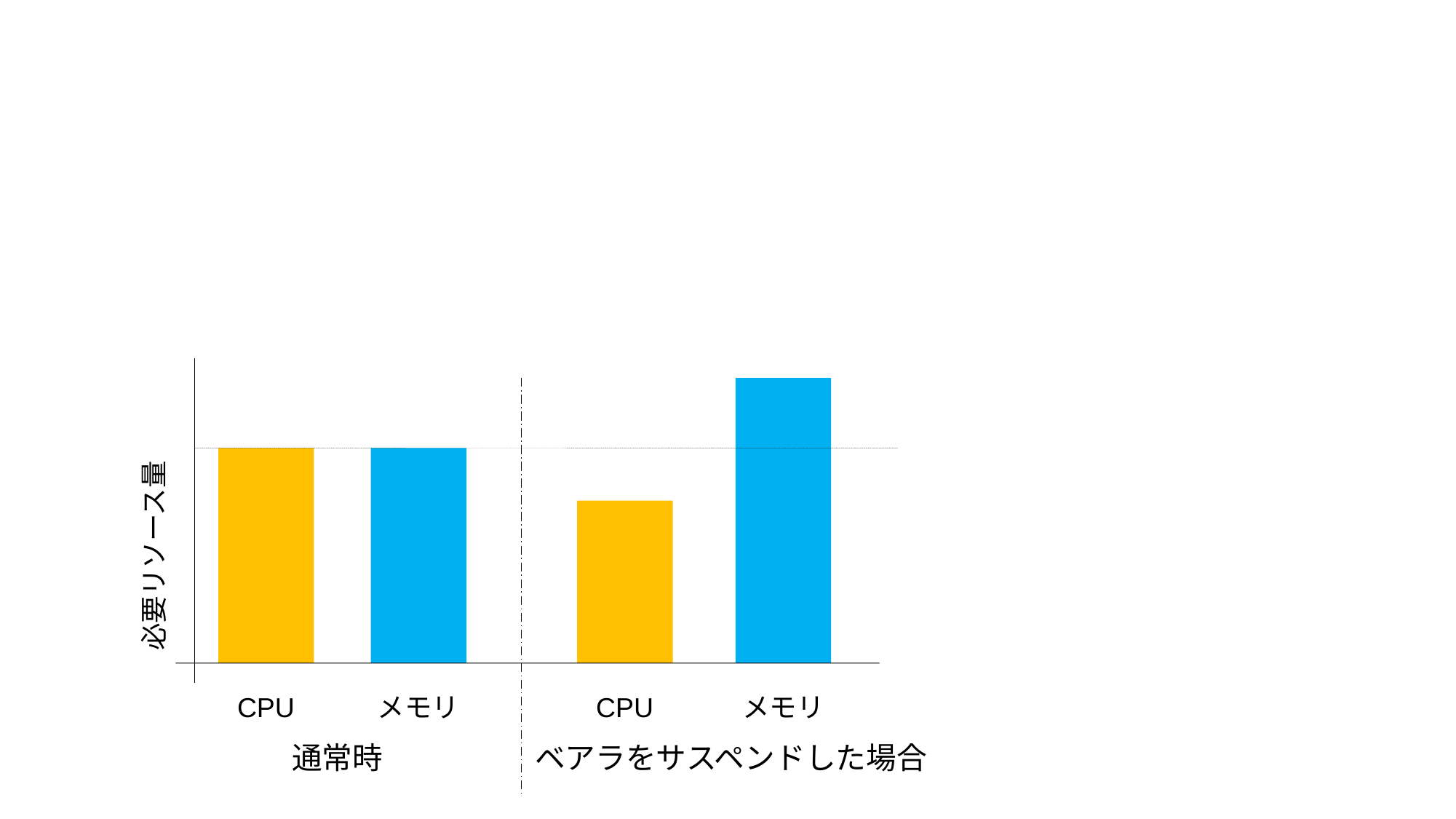

必要リソース量
CPU
メモリ
CPU
メモリ
通常時
ベアラをサスペンドした場合